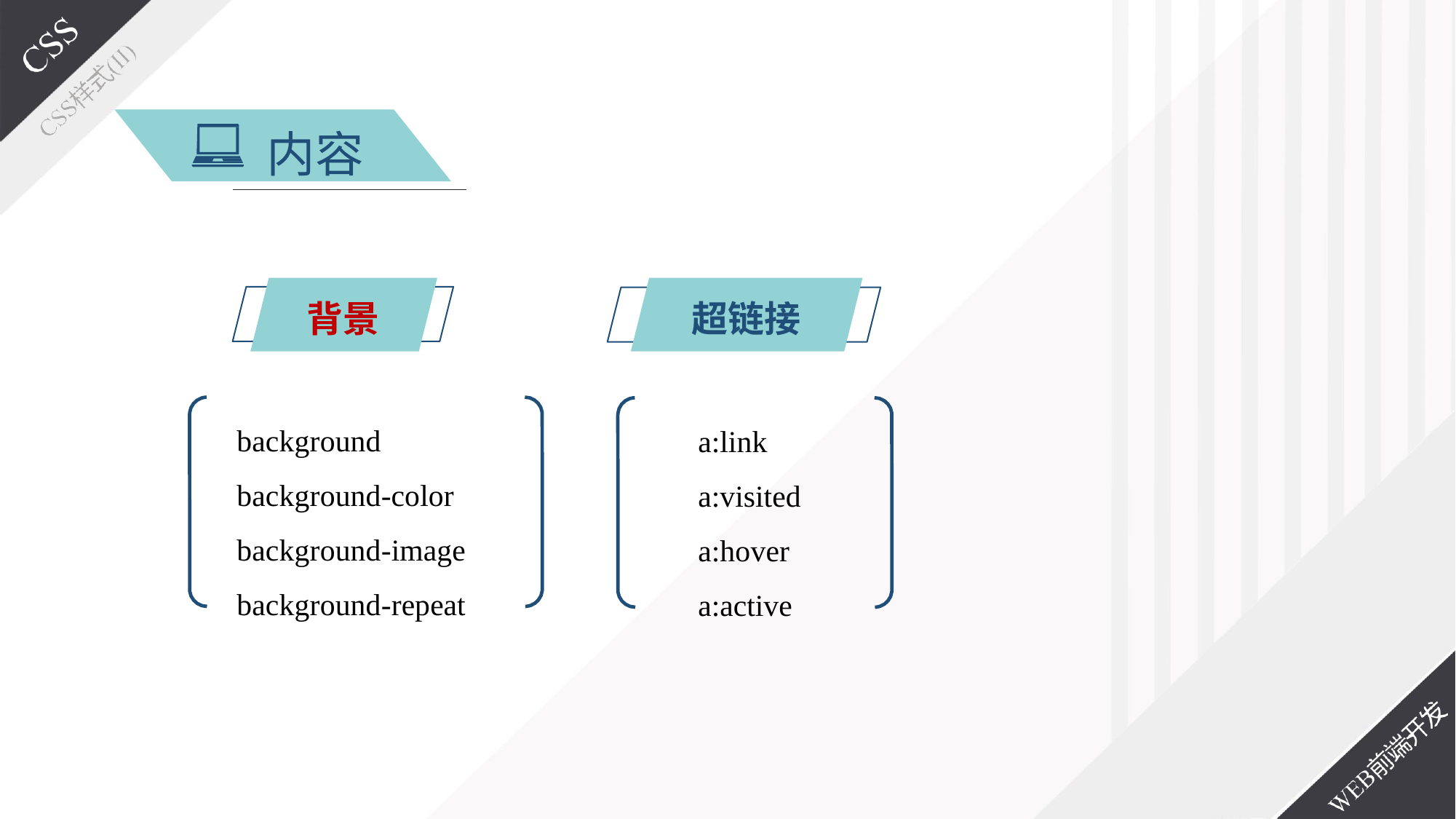

内容

背景
超链接

background background-color background-image background-repeat
a:link a:visited a:hover a:active